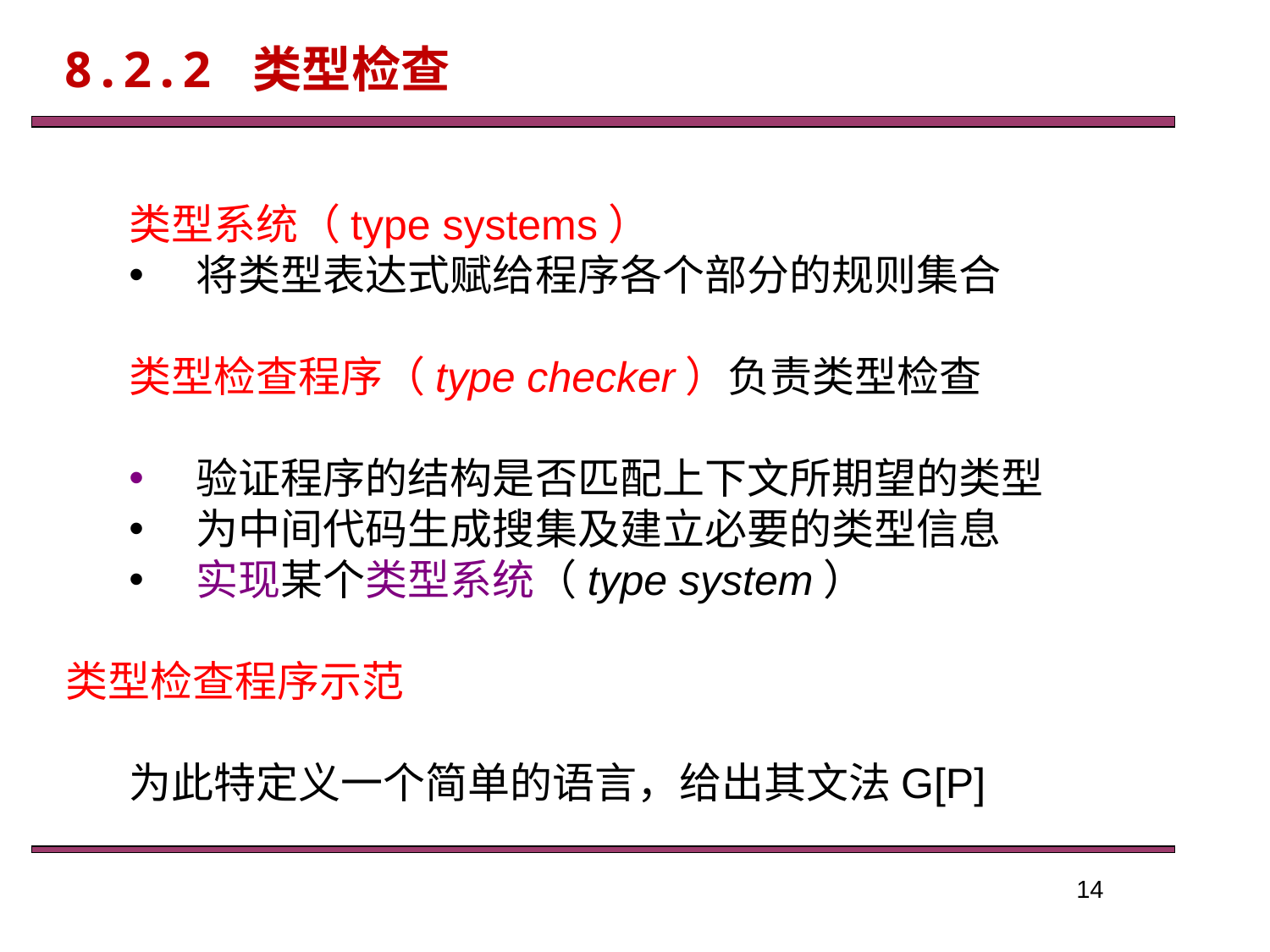

8.2.2 类型检查

类型系统（type systems）
 将类型表达式赋给程序各个部分的规则集合

类型检查程序（type checker）负责类型检查

 验证程序的结构是否匹配上下文所期望的类型
 为中间代码生成搜集及建立必要的类型信息
 实现某个类型系统（type system）

类型检查程序示范

为此特定义一个简单的语言，给出其文法G[P]
14